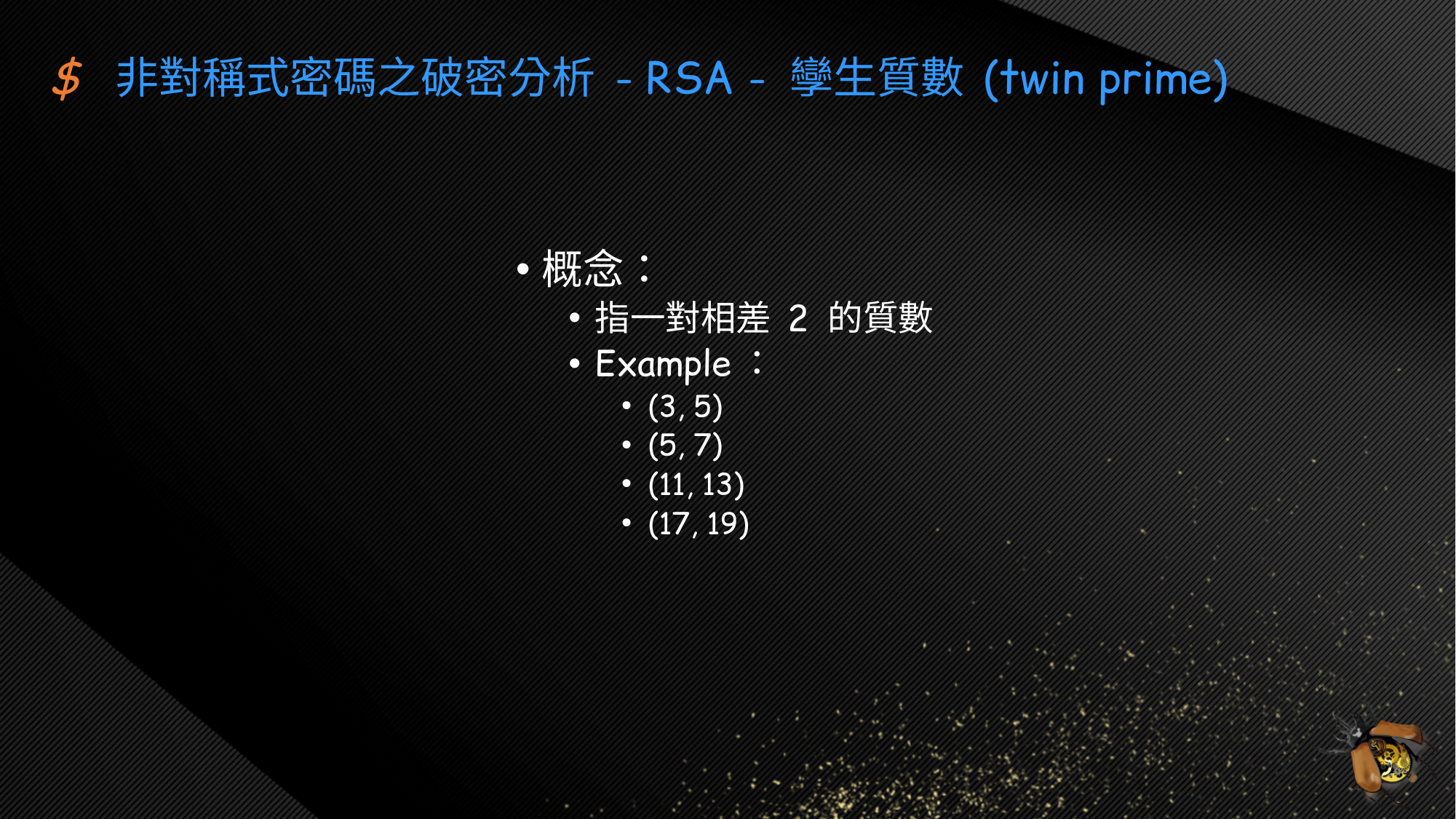

$  非對稱式密碼之破密分析 - RSA - 孿生質數 (twin prime)
概念：
指一對相差 2 的質數
Example：
(3, 5)
(5, 7)
(11, 13)
(17, 19)